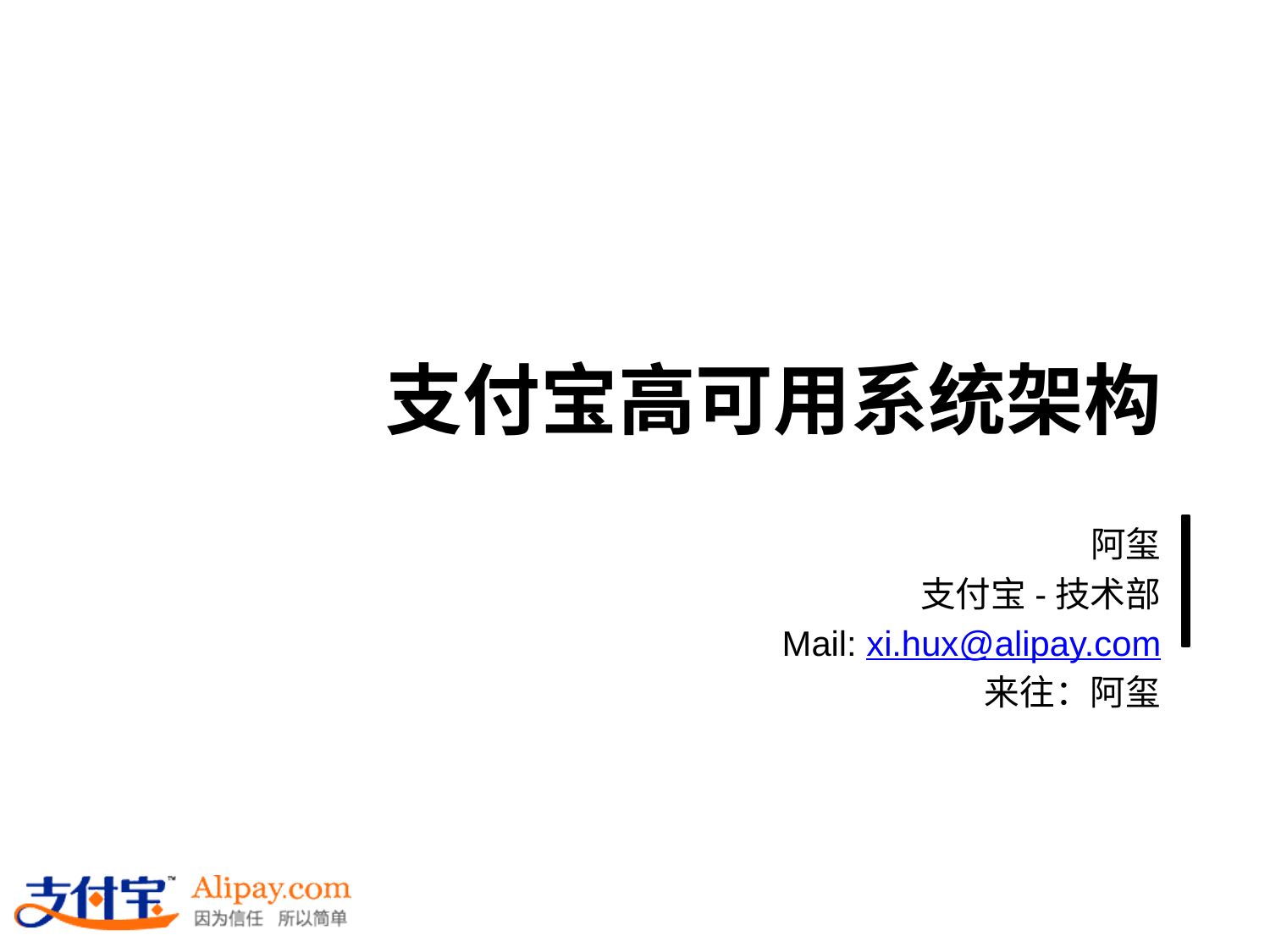

# 支付宝高可用系统架构
阿玺
支付宝-技术部
Mail: xi.hux@alipay.com
来往：阿玺